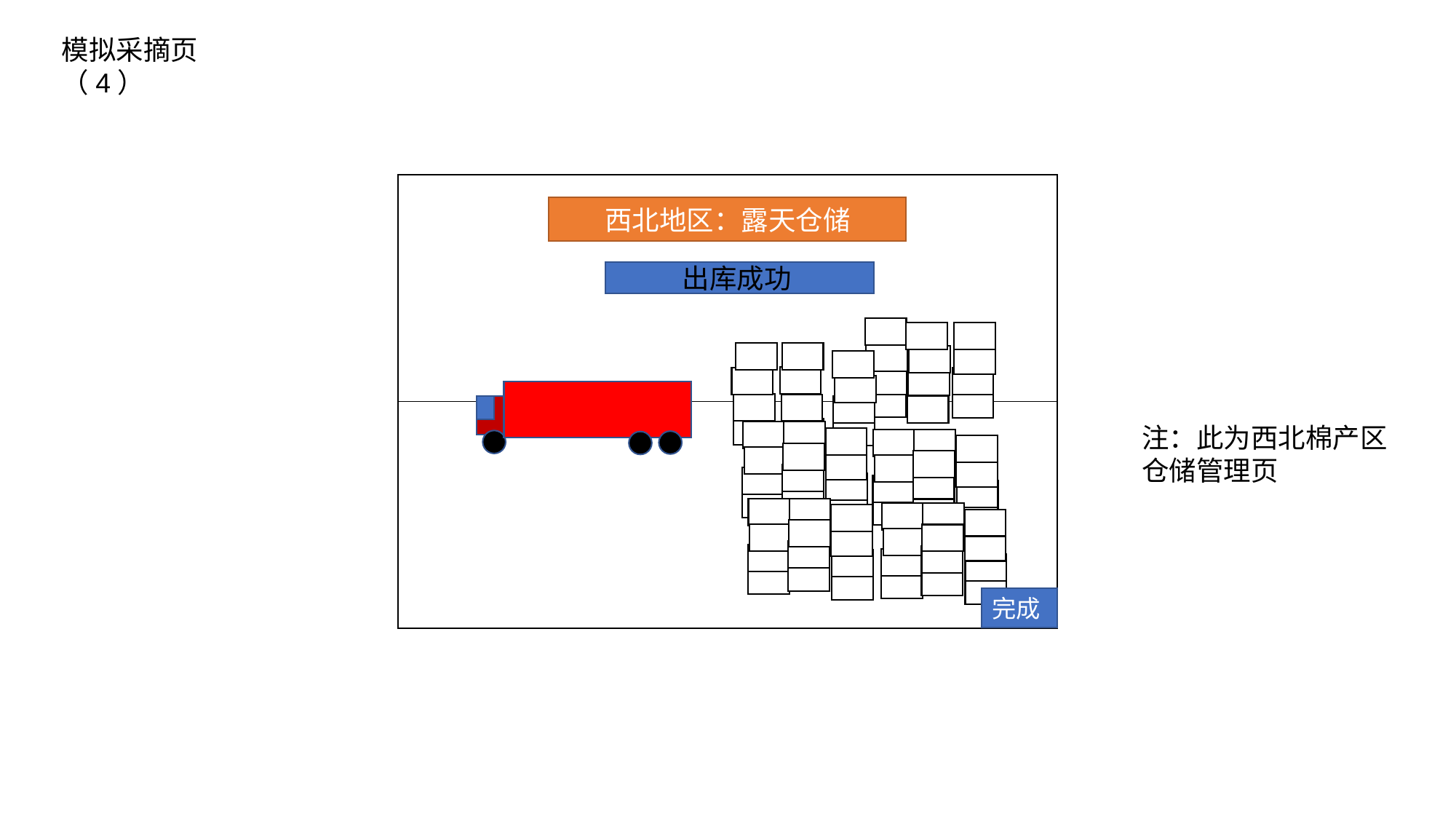

模拟采摘页（4）

西北地区：露天仓储
出库成功

注：此为西北棉产区仓储管理页

完成